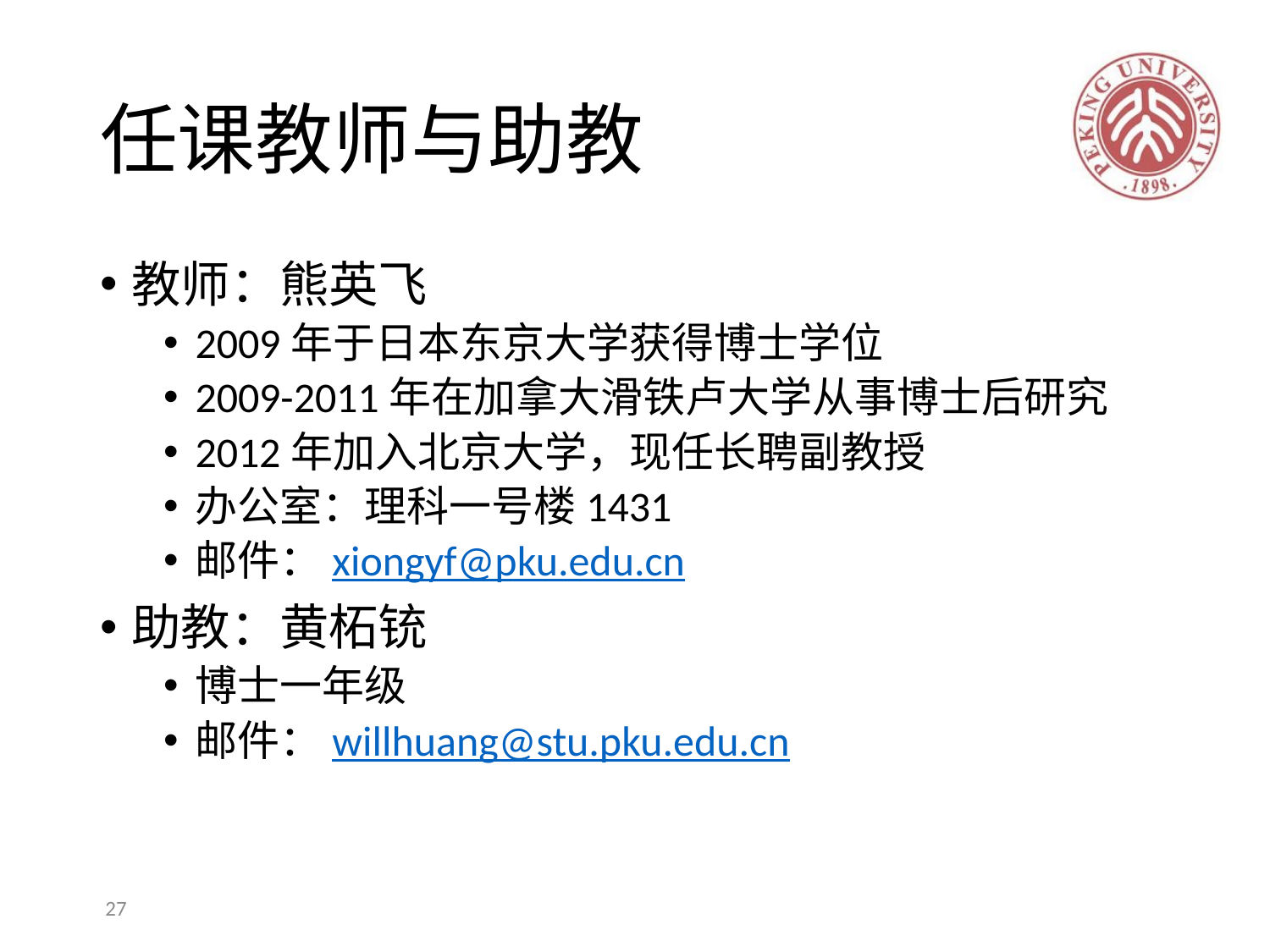

# 任课教师与助教
教师：熊英飞
2009年于日本东京大学获得博士学位
2009-2011年在加拿大滑铁卢大学从事博士后研究
2012年加入北京大学，现任长聘副教授
办公室：理科一号楼1431
邮件：xiongyf@pku.edu.cn
助教：黄柘铳
博士一年级
邮件：willhuang@stu.pku.edu.cn

27